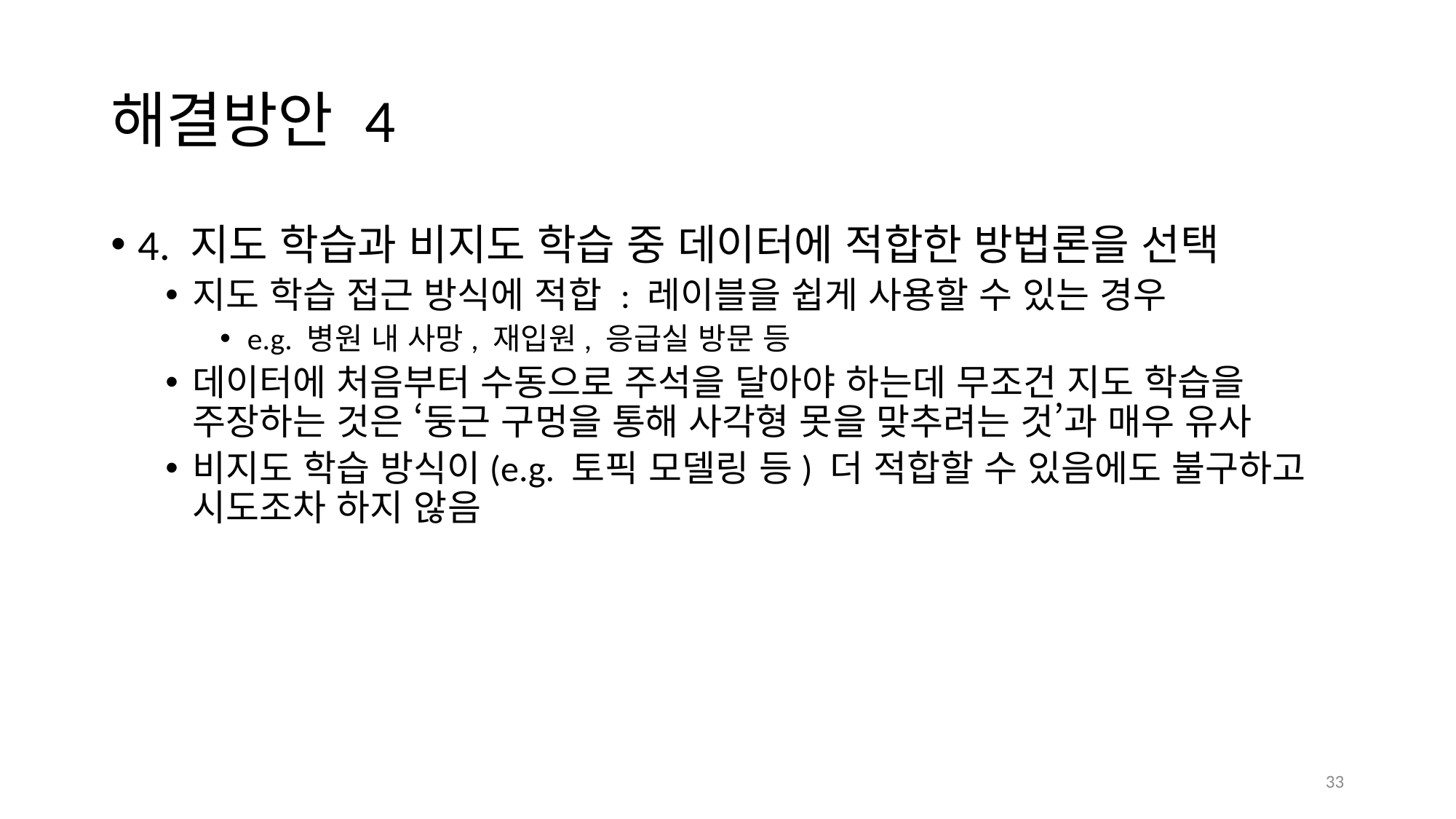

# 해결방안 4
4. 지도 학습과 비지도 학습 중 데이터에 적합한 방법론을 선택
지도 학습 접근 방식에 적합 : 레이블을 쉽게 사용할 수 있는 경우
e.g. 병원 내 사망, 재입원, 응급실 방문 등
데이터에 처음부터 수동으로 주석을 달아야 하는데 무조건 지도 학습을 주장하는 것은 ‘둥근 구멍을 통해 사각형 못을 맞추려는 것’과 매우 유사
비지도 학습 방식이(e.g. 토픽 모델링 등) 더 적합할 수 있음에도 불구하고 시도조차 하지 않음
33